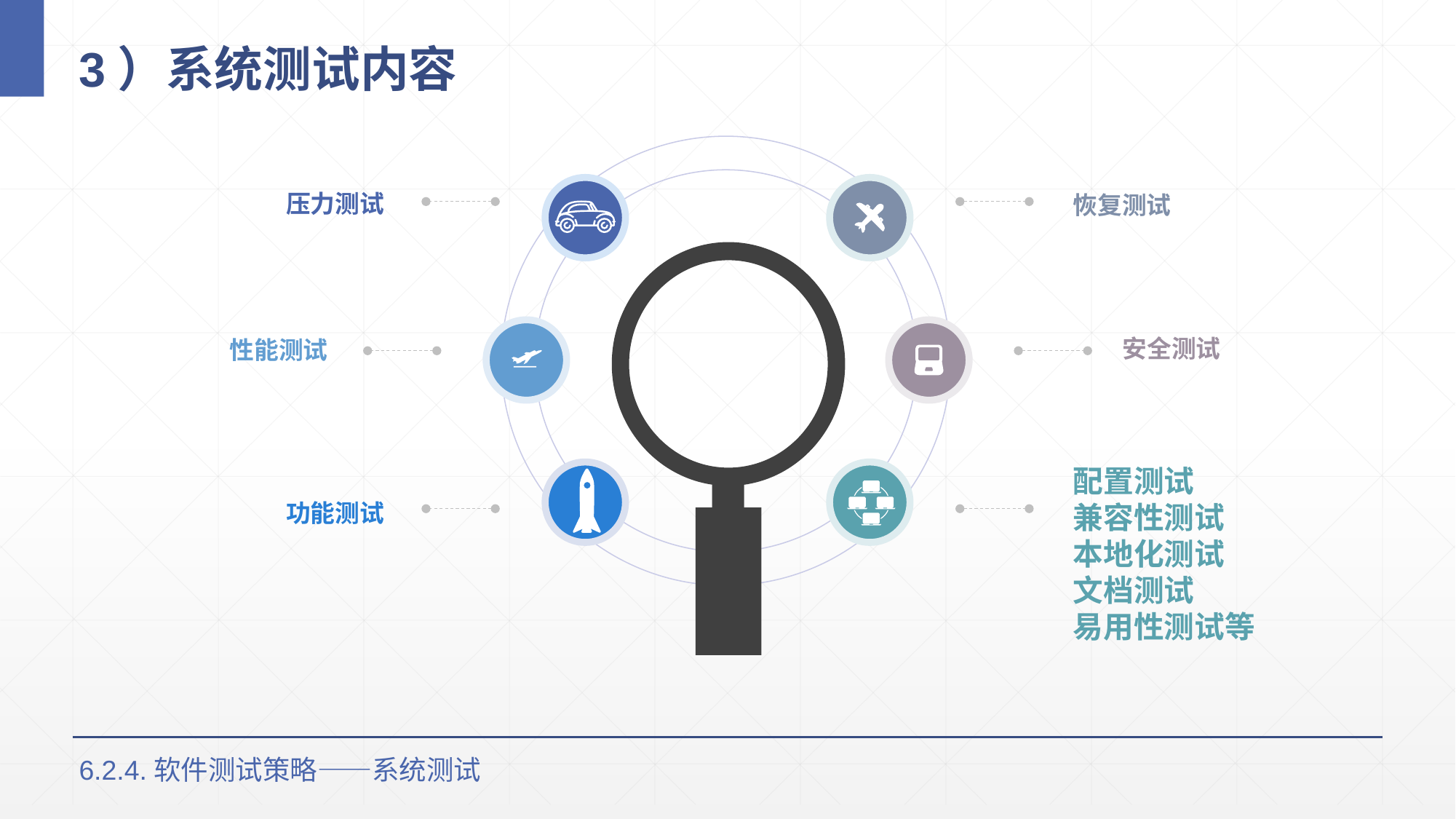

# 3）系统测试内容

压力测试
恢复测试

安全测试
性能测试

配置测试
兼容性测试
本地化测试
文档测试
易用性测试等

功能测试

6.2.4.软件测试策略——系统测试